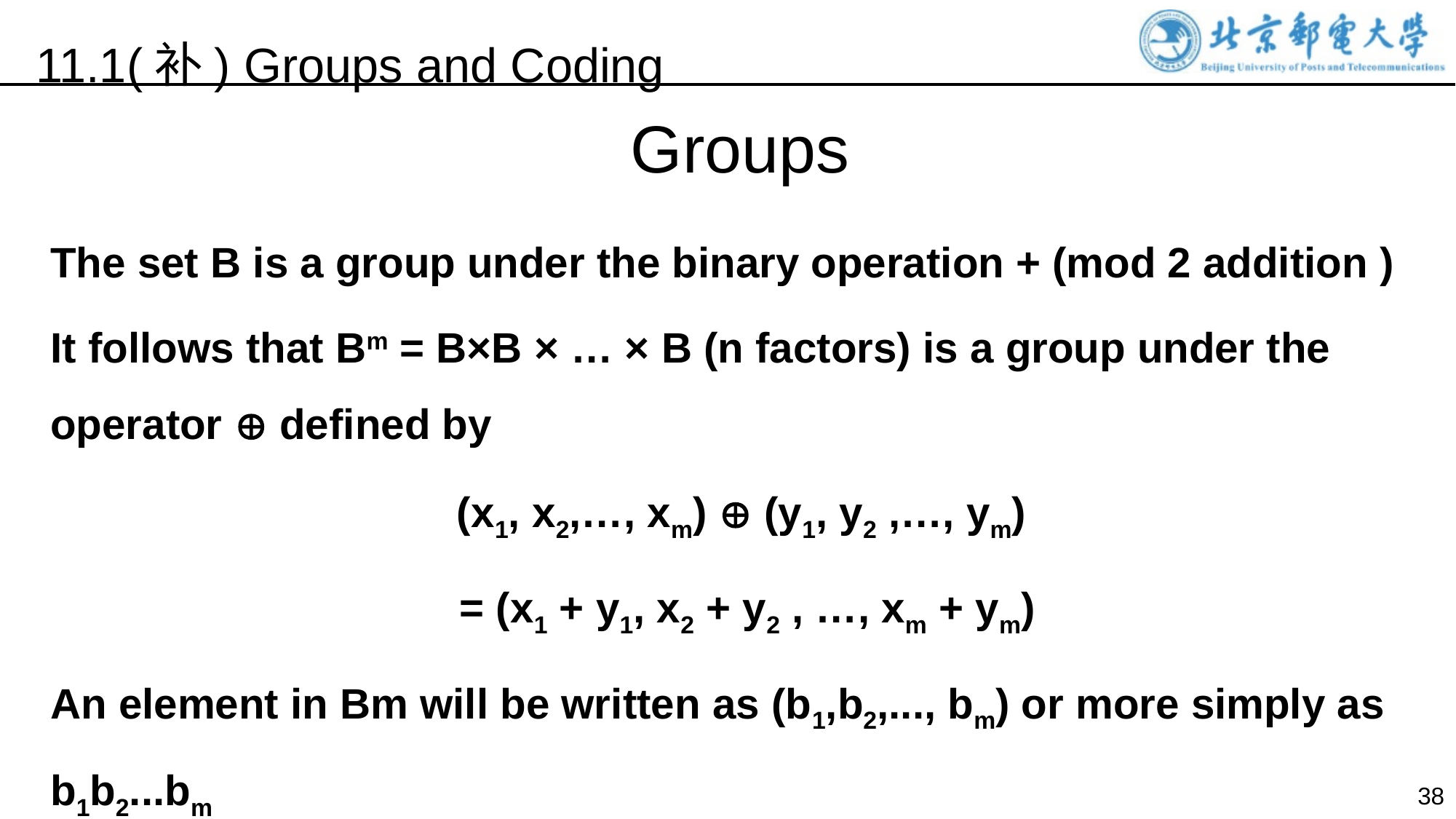

11.1(补) Groups and Coding
Groups
The set B is a group under the binary operation + (mod 2 addition )
It follows that Bm = B×B × … × B (n factors) is a group under the operator ⊕ defined by
(x1, x2,…, xm) ⊕ (y1, y2 ,…, ym)
= (x1 + y1, x2 + y2 , …, xm + ym)
An element in Bm will be written as (b1,b2,..., bm) or more simply as b1b2...bm